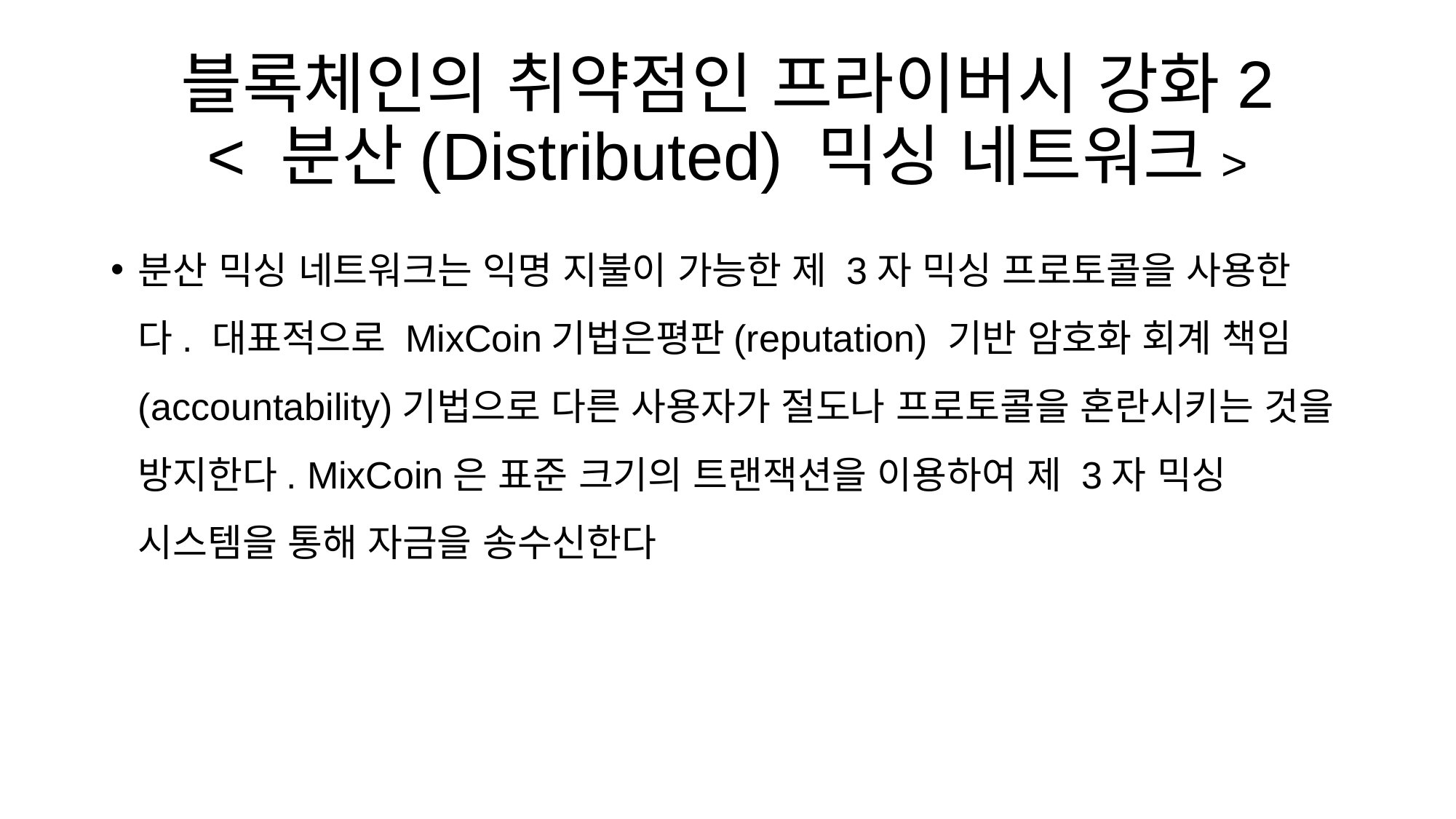

# 블록체인의 취약점인 프라이버시 강화2 < 분산(Distributed) 믹싱 네트워크>
분산 믹싱 네트워크는 익명 지불이 가능한 제 3자 믹싱 프로토콜을 사용한다. 대표적으로 MixCoin기법은평판(reputation) 기반 암호화 회계 책임(accountability)기법으로 다른 사용자가 절도나 프로토콜을 혼란시키는 것을 방지한다. MixCoin은 표준 크기의 트랜잭션을 이용하여 제 3자 믹싱 시스템을 통해 자금을 송수신한다